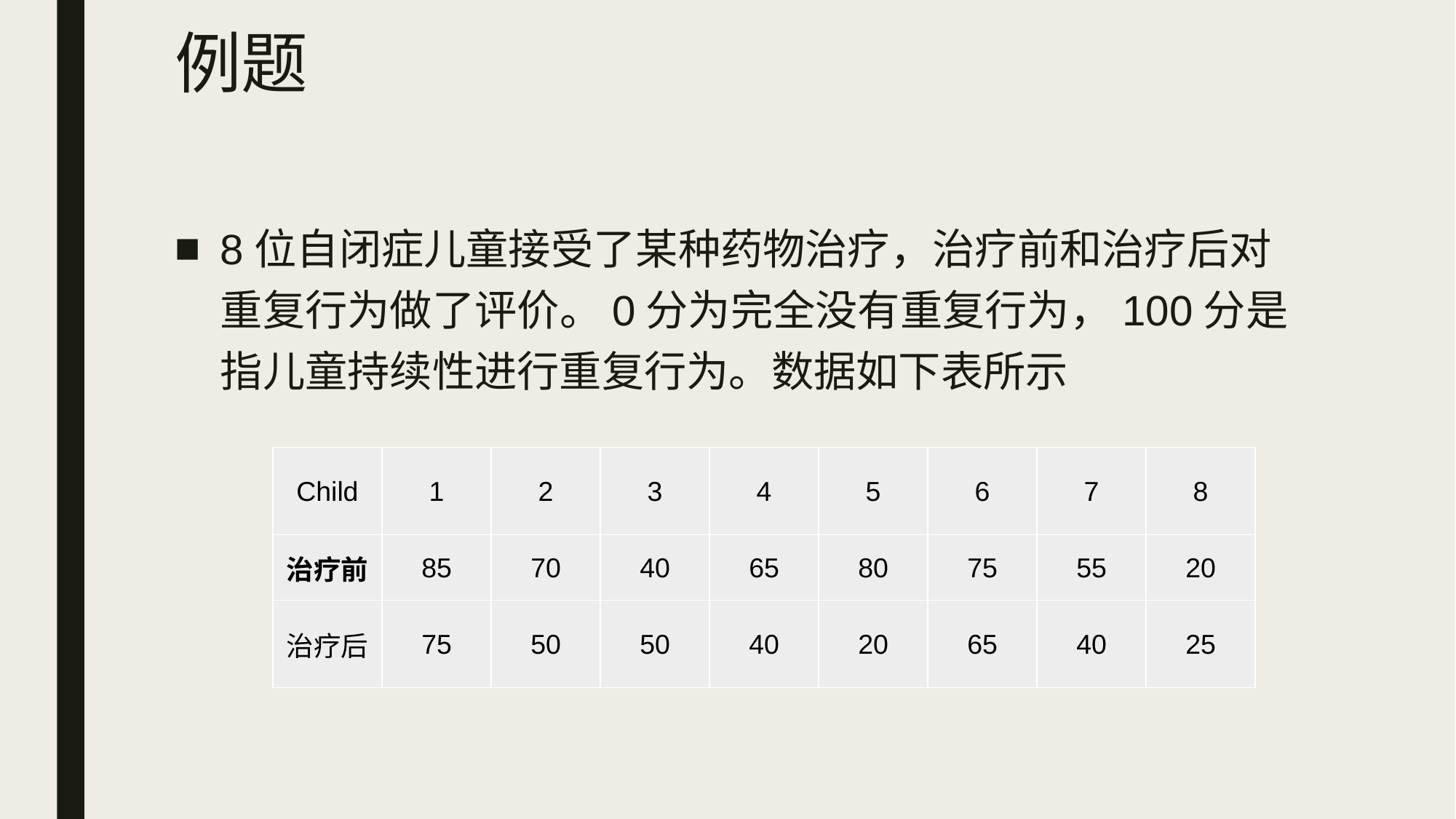

# 例题
8位自闭症儿童接受了某种药物治疗，治疗前和治疗后对重复行为做了评价。0分为完全没有重复行为，100分是指儿童持续性进行重复行为。数据如下表所示
| Child | 1 | 2 | 3 | 4 | 5 | 6 | 7 | 8 |
| --- | --- | --- | --- | --- | --- | --- | --- | --- |
| 治疗前 | 85 | 70 | 40 | 65 | 80 | 75 | 55 | 20 |
| 治疗后 | 75 | 50 | 50 | 40 | 20 | 65 | 40 | 25 |